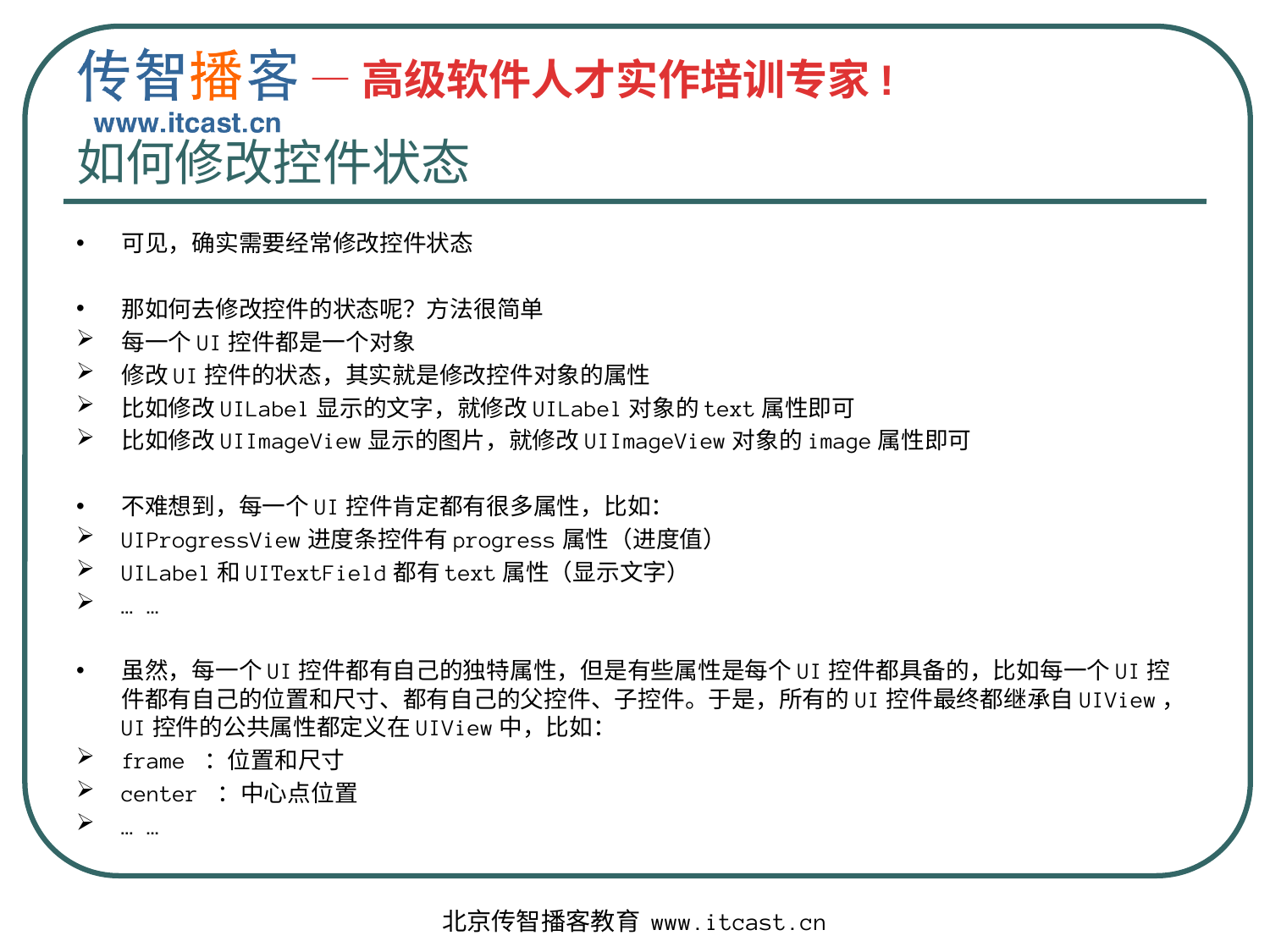

# 如何修改控件状态
可见，确实需要经常修改控件状态

那如何去修改控件的状态呢？方法很简单
每一个UI控件都是一个对象
修改UI控件的状态，其实就是修改控件对象的属性
比如修改UILabel显示的文字，就修改UILabel对象的text属性即可
比如修改UIImageView显示的图片，就修改UIImageView对象的image属性即可

不难想到，每一个UI控件肯定都有很多属性，比如：
UIProgressView进度条控件有progress属性（进度值）
UILabel和UITextField都有text属性（显示文字）
… …

虽然，每一个UI控件都有自己的独特属性，但是有些属性是每个UI控件都具备的，比如每一个UI控件都有自己的位置和尺寸、都有自己的父控件、子控件。于是，所有的UI控件最终都继承自UIView，UI控件的公共属性都定义在UIView中，比如：
frame ：位置和尺寸
center ：中心点位置
… …